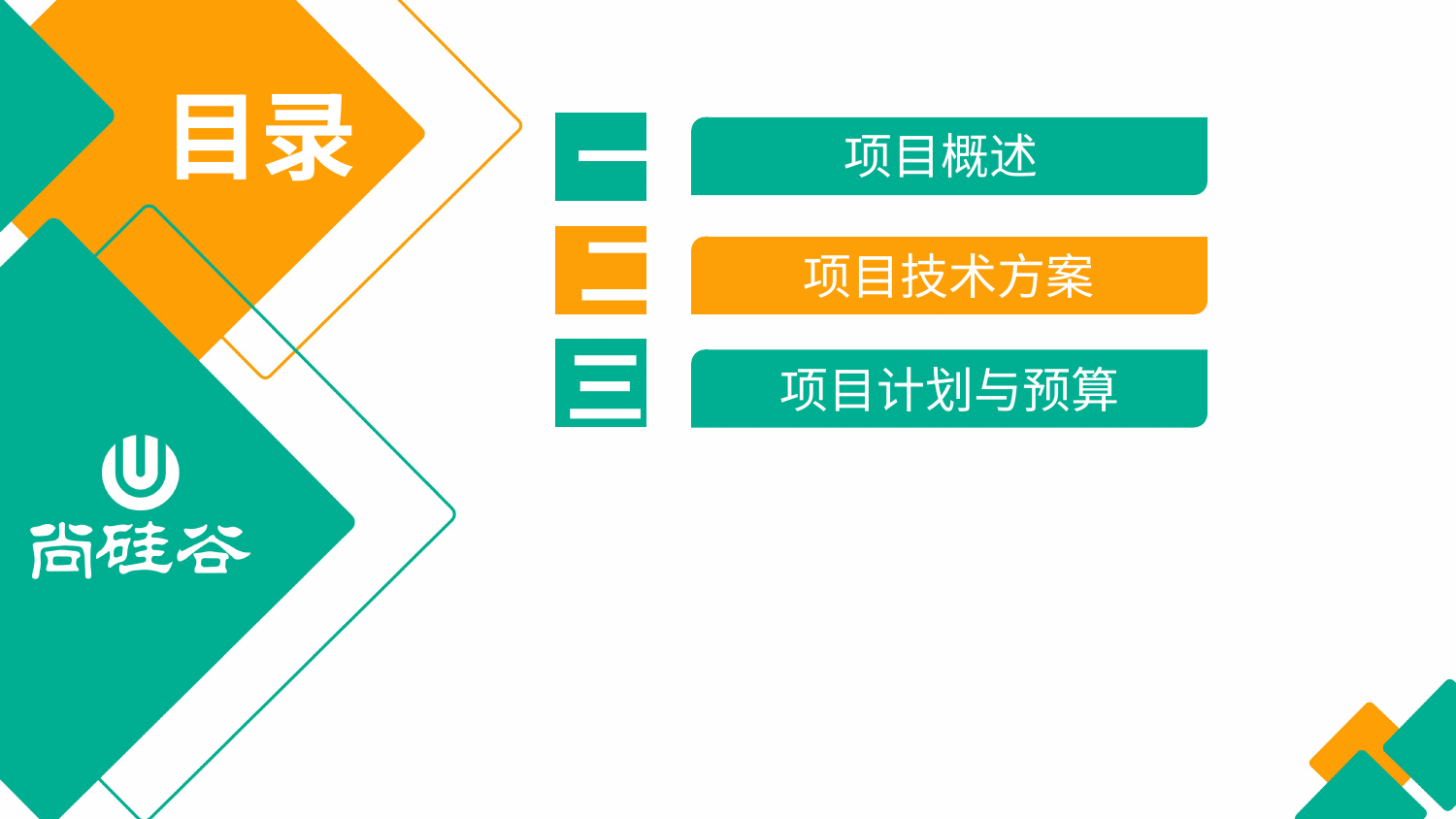

目录
一

项目概述
二

项目技术方案
三

项目计划与预算